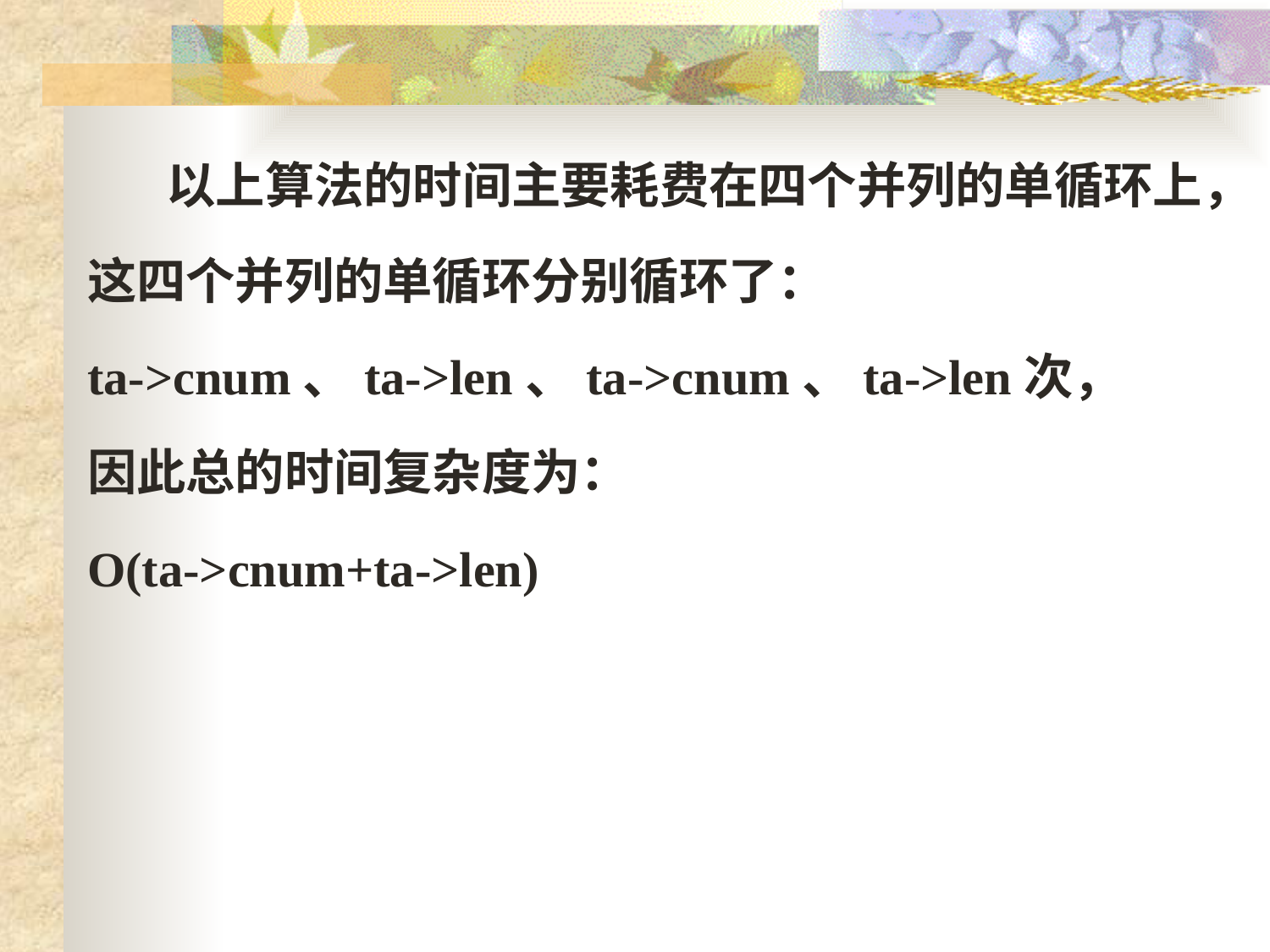

以上算法的时间主要耗费在四个并列的单循环上，
这四个并列的单循环分别循环了：
ta->cnum、ta->len、ta->cnum、ta->len次，
因此总的时间复杂度为：
O(ta->cnum+ta->len)